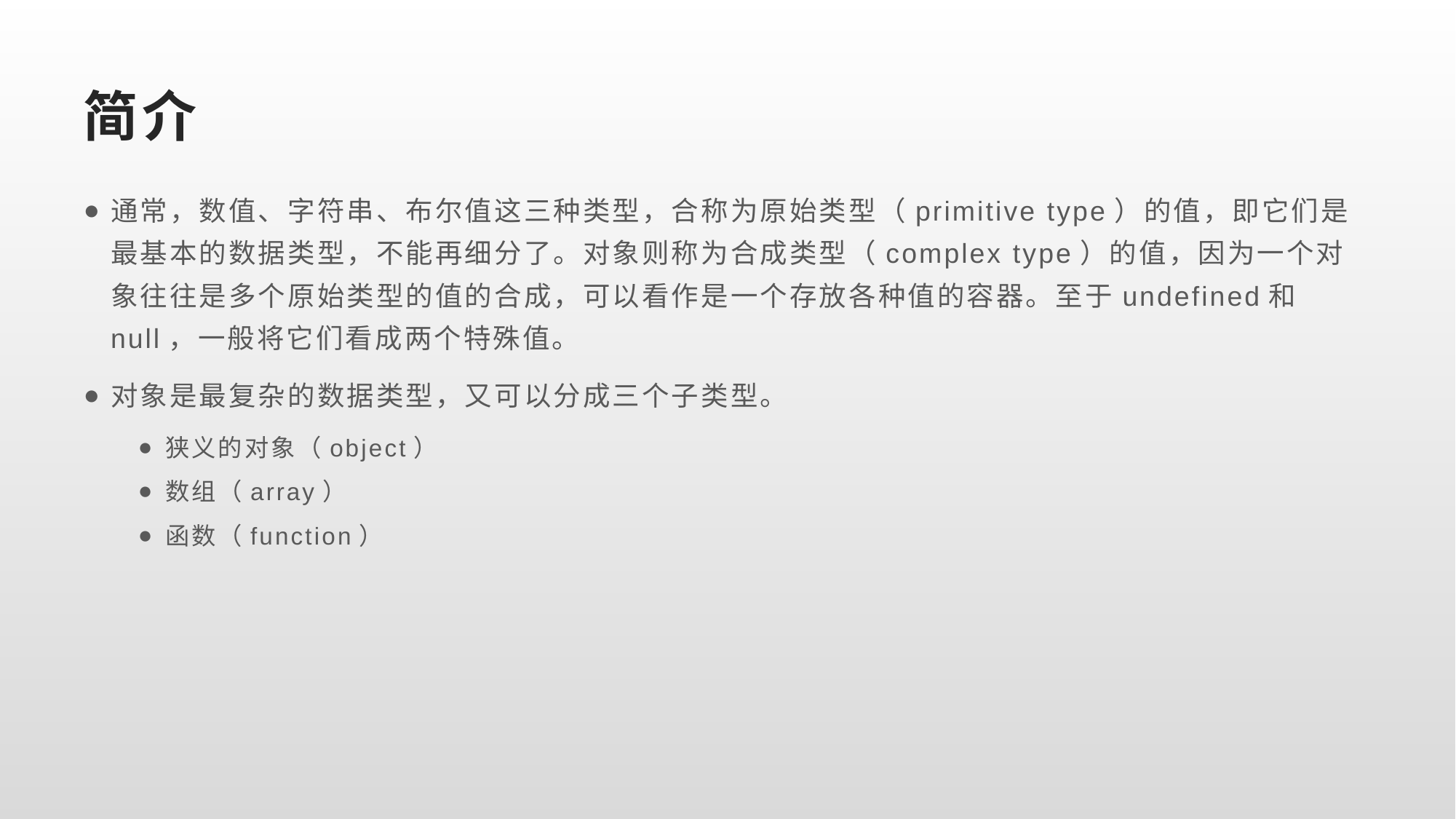

# 简介
通常，数值、字符串、布尔值这三种类型，合称为原始类型（primitive type）的值，即它们是最基本的数据类型，不能再细分了。对象则称为合成类型（complex type）的值，因为一个对象往往是多个原始类型的值的合成，可以看作是一个存放各种值的容器。至于undefined和null，一般将它们看成两个特殊值。
对象是最复杂的数据类型，又可以分成三个子类型。
狭义的对象（object）
数组（array）
函数（function）